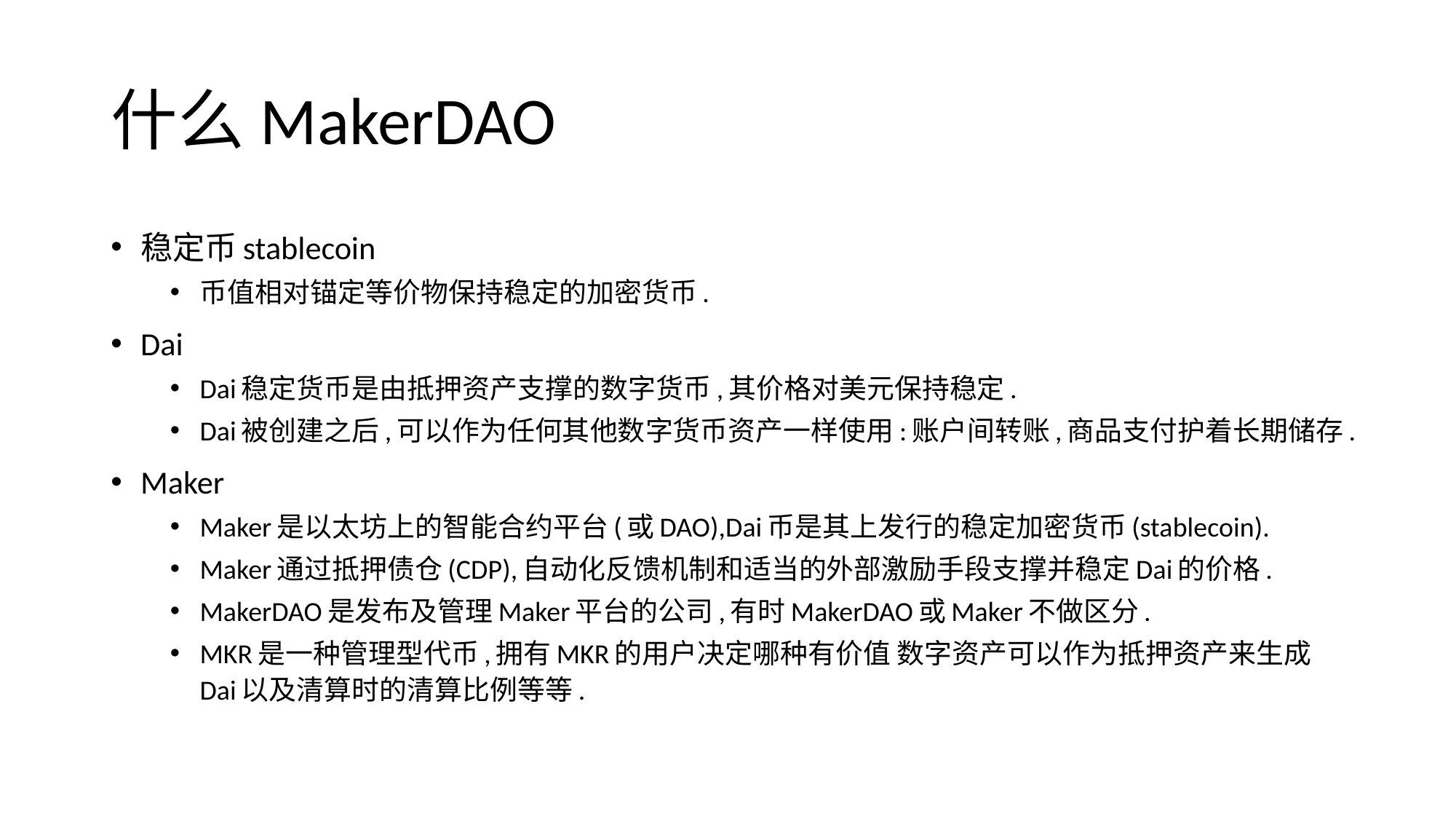

# 什么MakerDAO
稳定币stablecoin
币值相对锚定等价物保持稳定的加密货币.
Dai
Dai稳定货币是由抵押资产支撑的数字货币,其价格对美元保持稳定.
Dai被创建之后,可以作为任何其他数字货币资产一样使用:账户间转账,商品支付护着长期储存.
Maker
Maker是以太坊上的智能合约平台(或DAO),Dai币是其上发行的稳定加密货币(stablecoin).
Maker通过抵押债仓(CDP),自动化反馈机制和适当的外部激励手段支撑并稳定Dai的价格.
MakerDAO是发布及管理Maker平台的公司,有时MakerDAO或Maker不做区分.
MKR是一种管理型代币,拥有MKR的用户决定哪种有价值 数字资产可以作为抵押资产来生成Dai以及清算时的清算比例等等.